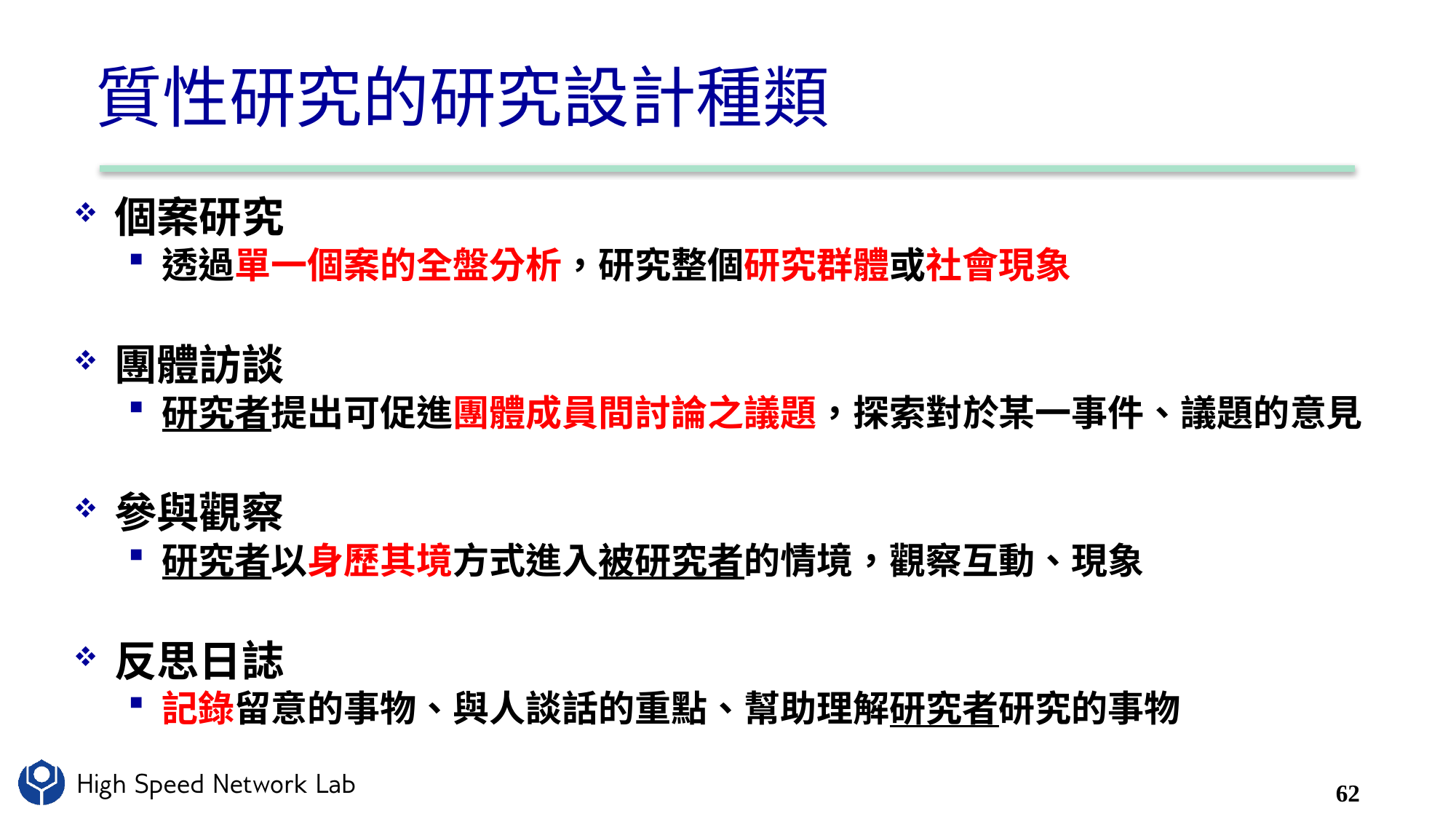

# 質性研究的研究設計種類
個案研究
透過單一個案的全盤分析，研究整個研究群體或社會現象

團體訪談
研究者提出可促進團體成員間討論之議題，探索對於某一事件、議題的意見

參與觀察
研究者以身歷其境方式進入被研究者的情境，觀察互動、現象

反思日誌
記錄留意的事物、與人談話的重點、幫助理解研究者研究的事物
62